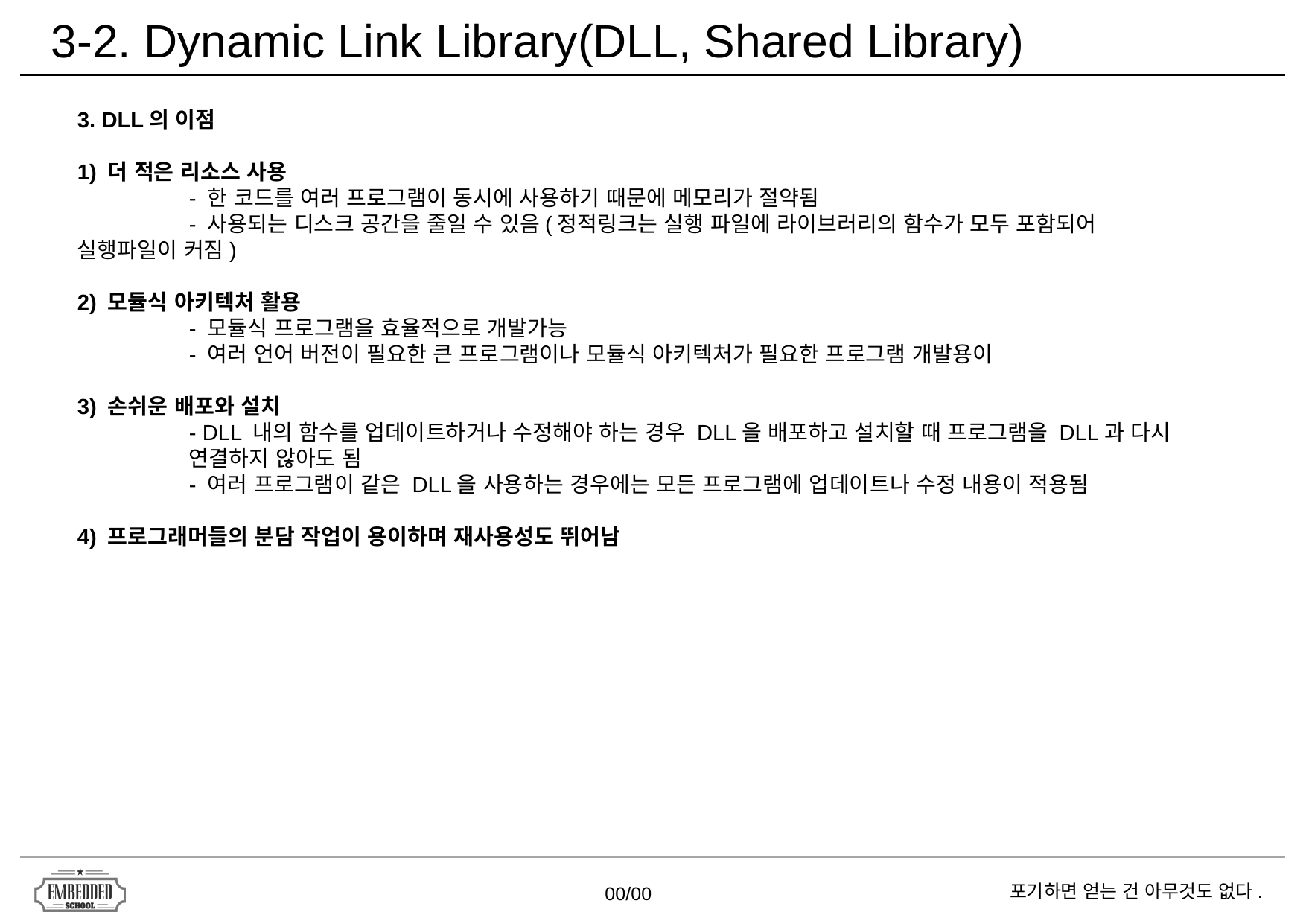

3-2. Dynamic Link Library(DLL, Shared Library)
3. DLL의 이점

1) 더 적은 리소스 사용
	- 한 코드를 여러 프로그램이 동시에 사용하기 때문에 메모리가 절약됨
	- 사용되는 디스크 공간을 줄일 수 있음(정적링크는 실행 파일에 라이브러리의 함수가 모두 포함되어 	실행파일이 커짐)

2) 모듈식 아키텍처 활용
	- 모듈식 프로그램을 효율적으로 개발가능
  	- 여러 언어 버전이 필요한 큰 프로그램이나 모듈식 아키텍처가 필요한 프로그램 개발용이

3) 손쉬운 배포와 설치
	- DLL 내의 함수를 업데이트하거나 수정해야 하는 경우 DLL을 배포하고 설치할 때 프로그램을 DLL과 다시    	연결하지 않아도 됨
	- 여러 프로그램이 같은 DLL을 사용하는 경우에는 모든 프로그램에 업데이트나 수정 내용이 적용됨

4) 프로그래머들의 분담 작업이 용이하며 재사용성도 뛰어남

00/00